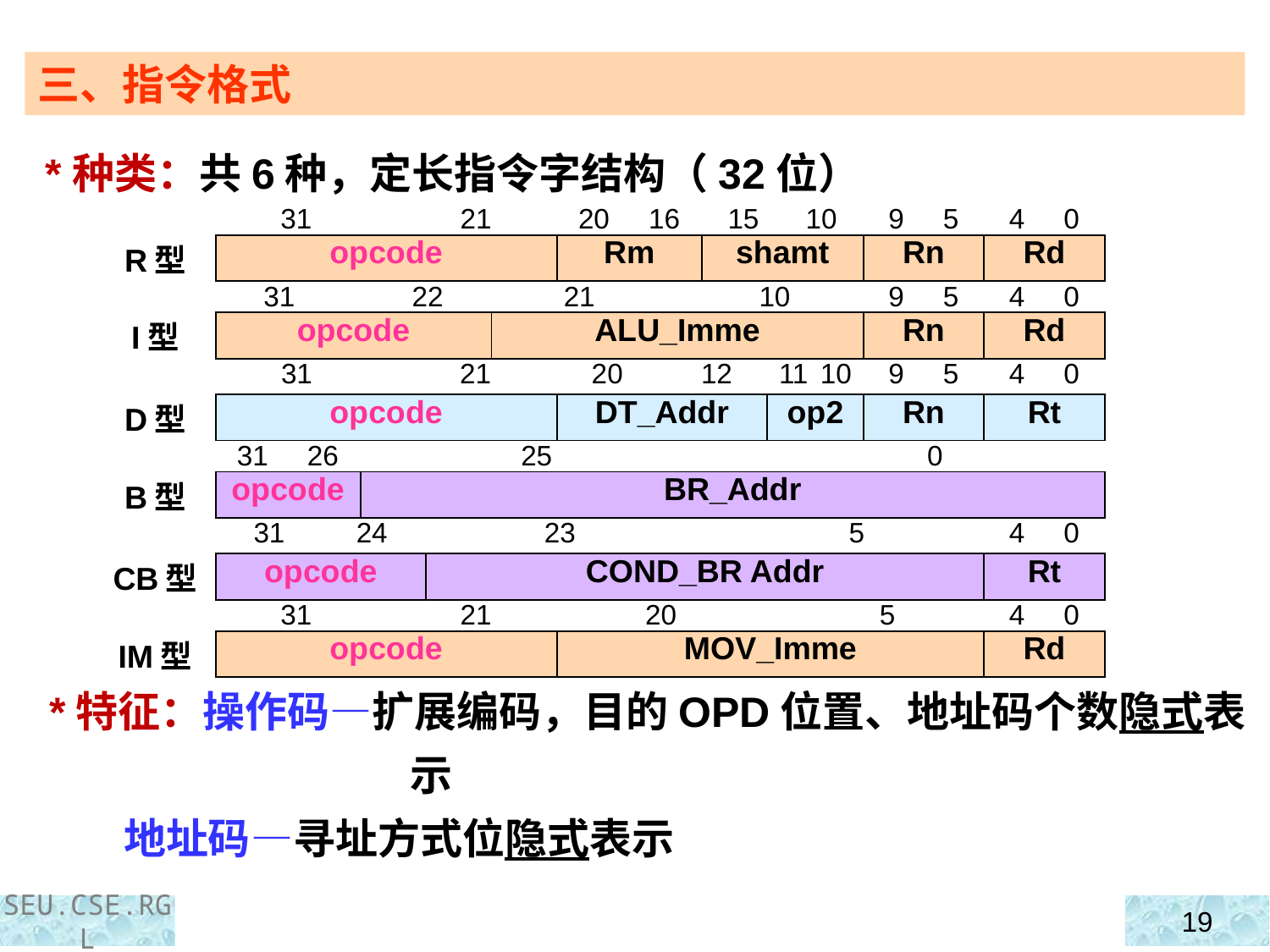

三、指令格式
 *种类：共6种，定长指令字结构（32位）
|  | 31 21 |  |  |  | 20 16 | 15 10 |  | 9 5 | 4 0 |
| --- | --- | --- | --- | --- | --- | --- | --- | --- | --- |
| R型 | opcode |  |  |  | Rm | shamt |  | Rn | Rd |
|  | 31 22 |  |  | 21 10 |  |  |  | 9 5 | 4 0 |
| I型 | opcode |  |  | ALU\_Imme |  |  |  | Rn | Rd |
|  | 31 21 |  |  |  | 20 12 |  | 11 10 | 9 5 | 4 0 |
| D型 | opcode |  |  |  | DT\_Addr |  | op2 | Rn | Rt |
|  | 31 26 | 25 0 |  |  |  |  |  |  |  |
| B型 | opcode | BR\_Addr |  |  |  |  |  |  |  |
|  | 31 24 |  | 23 5 |  |  |  |  |  | 4 0 |
| CB型 | opcode |  | COND\_BR Addr |  |  |  |  |  | Rt |
|  | 31 21 |  |  |  | 20 5 |  |  |  | 4 0 |
| IM型 | opcode |  |  |  | MOV\_Imme |  |  |  | Rd |
 *特征：操作码—扩展编码，目的OPD位置、地址码个数隐式表示
        地址码—寻址方式位隐式表示
SEU.CSE.RGL
19